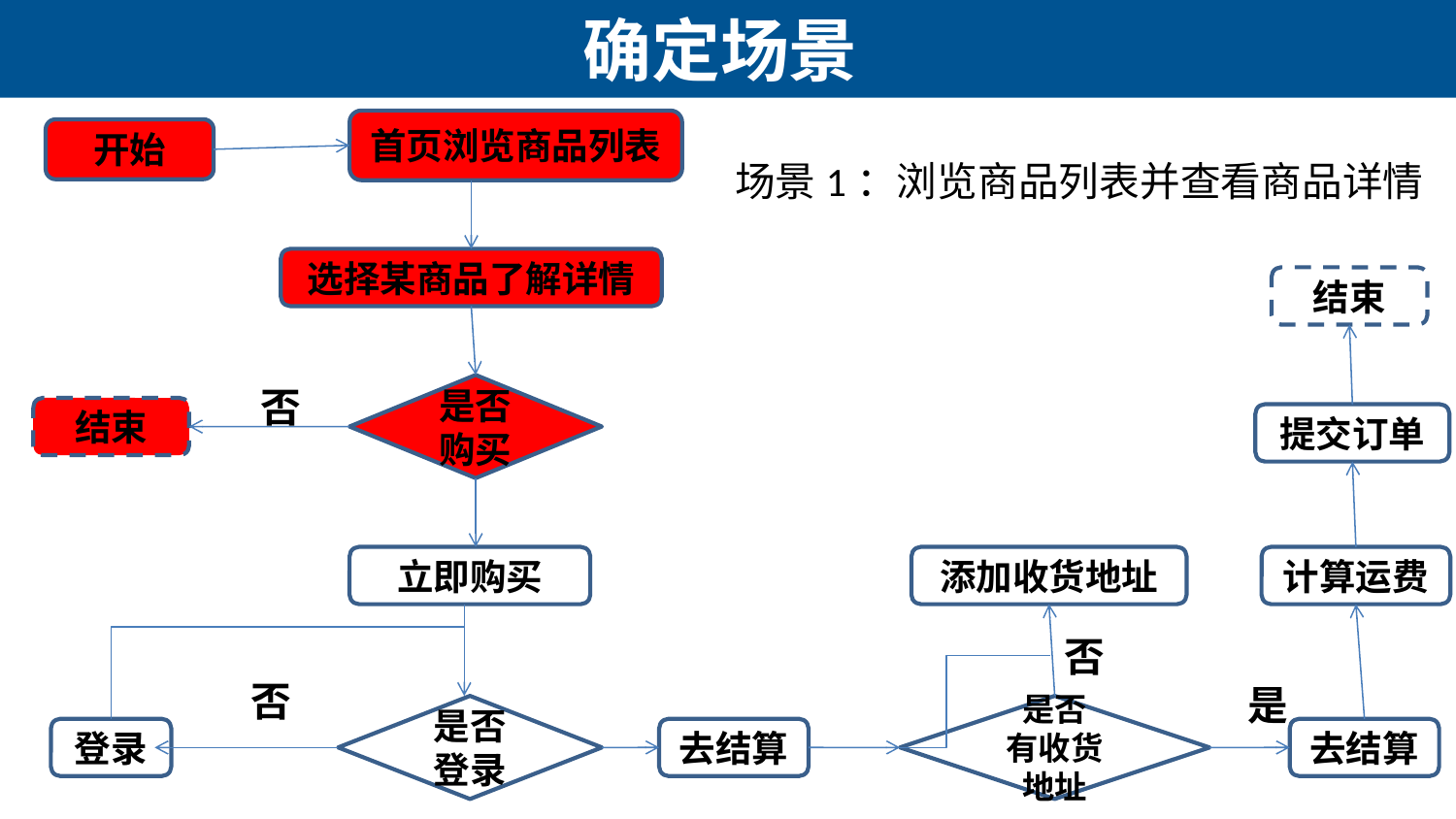

# 确定场景
首页浏览商品列表
开始
场景1：浏览商品列表并查看商品详情
选择某商品了解详情
结束
否
是否
购买
结束
提交订单
立即购买
添加收货地址
计算运费
否
否
是
是否
登录
是否
有收货地址
登录
去结算
去结算